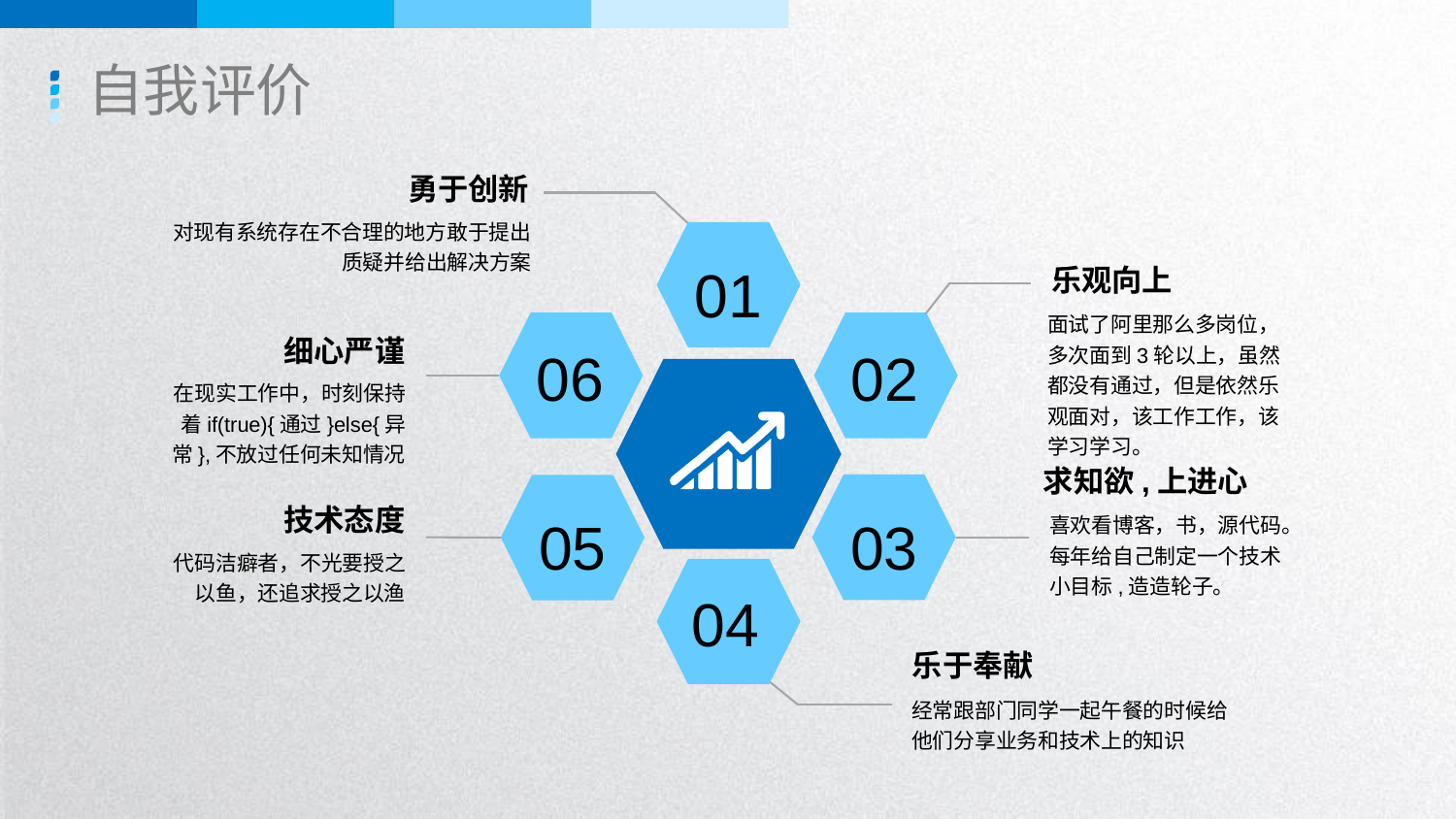

自我评价
勇于创新
对现有系统存在不合理的地方敢于提出质疑并给出解决方案

01
乐观向上
面试了阿里那么多岗位，多次面到3轮以上，虽然都没有通过，但是依然乐观面对，该工作工作，该学习学习。

06

02
细心严谨

在现实工作中，时刻保持着if(true){通过}else{异常},不放过任何未知情况
求知欲,上进心

03

05
技术态度
喜欢看博客，书，源代码。每年给自己制定一个技术小目标,造造轮子。
代码洁癖者，不光要授之以鱼，还追求授之以渔

04
乐于奉献
经常跟部门同学一起午餐的时候给他们分享业务和技术上的知识